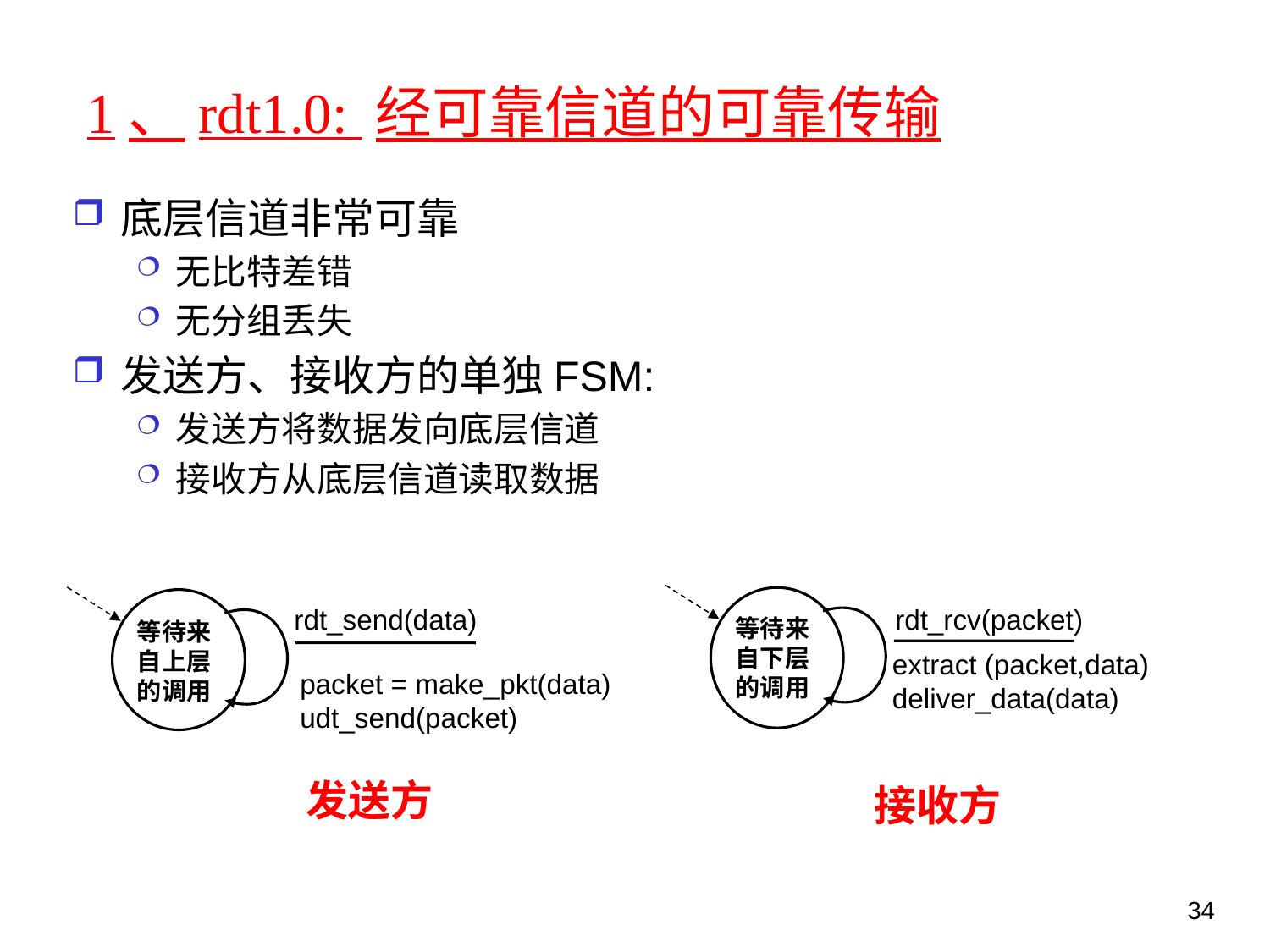

# 1、rdt1.0: 经可靠信道的可靠传输
底层信道非常可靠
无比特差错
无分组丢失
发送方、接收方的单独FSM:
发送方将数据发向底层信道
接收方从底层信道读取数据

rdt_send(data)
rdt_rcv(packet)
等待来自下层的调用
等待来自上层的调用
extract (packet,data)
deliver_data(data)

packet = make_pkt(data)
udt_send(packet)
发送方
接收方
34